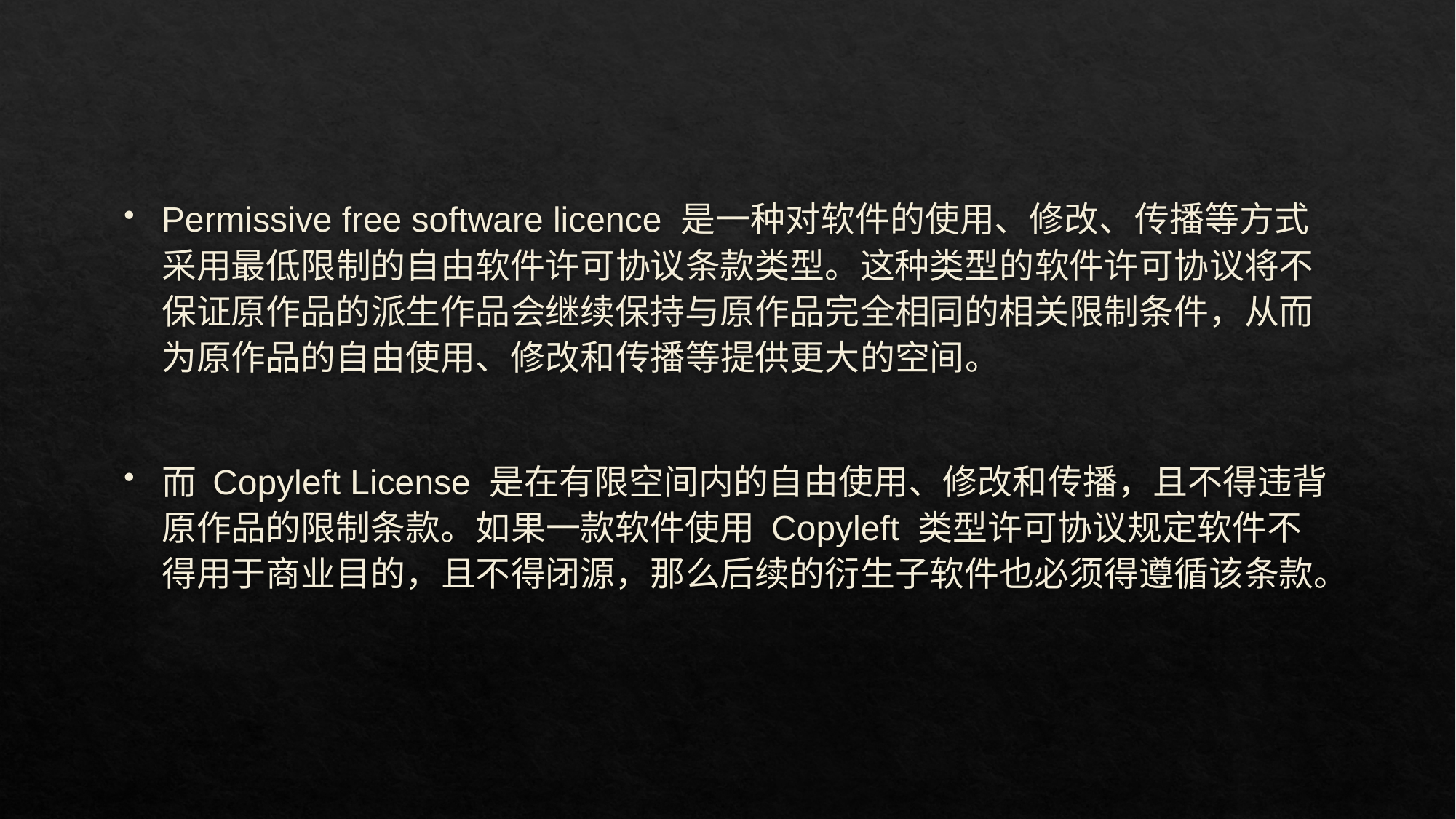

#
Permissive free software licence 是一种对软件的使用、修改、传播等方式采用最低限制的自由软件许可协议条款类型。这种类型的软件许可协议将不保证原作品的派生作品会继续保持与原作品完全相同的相关限制条件，从而为原作品的自由使用、修改和传播等提供更大的空间。

而 Copyleft License 是在有限空间内的自由使用、修改和传播，且不得违背原作品的限制条款。如果一款软件使用 Copyleft 类型许可协议规定软件不得用于商业目的，且不得闭源，那么后续的衍生子软件也必须得遵循该条款。